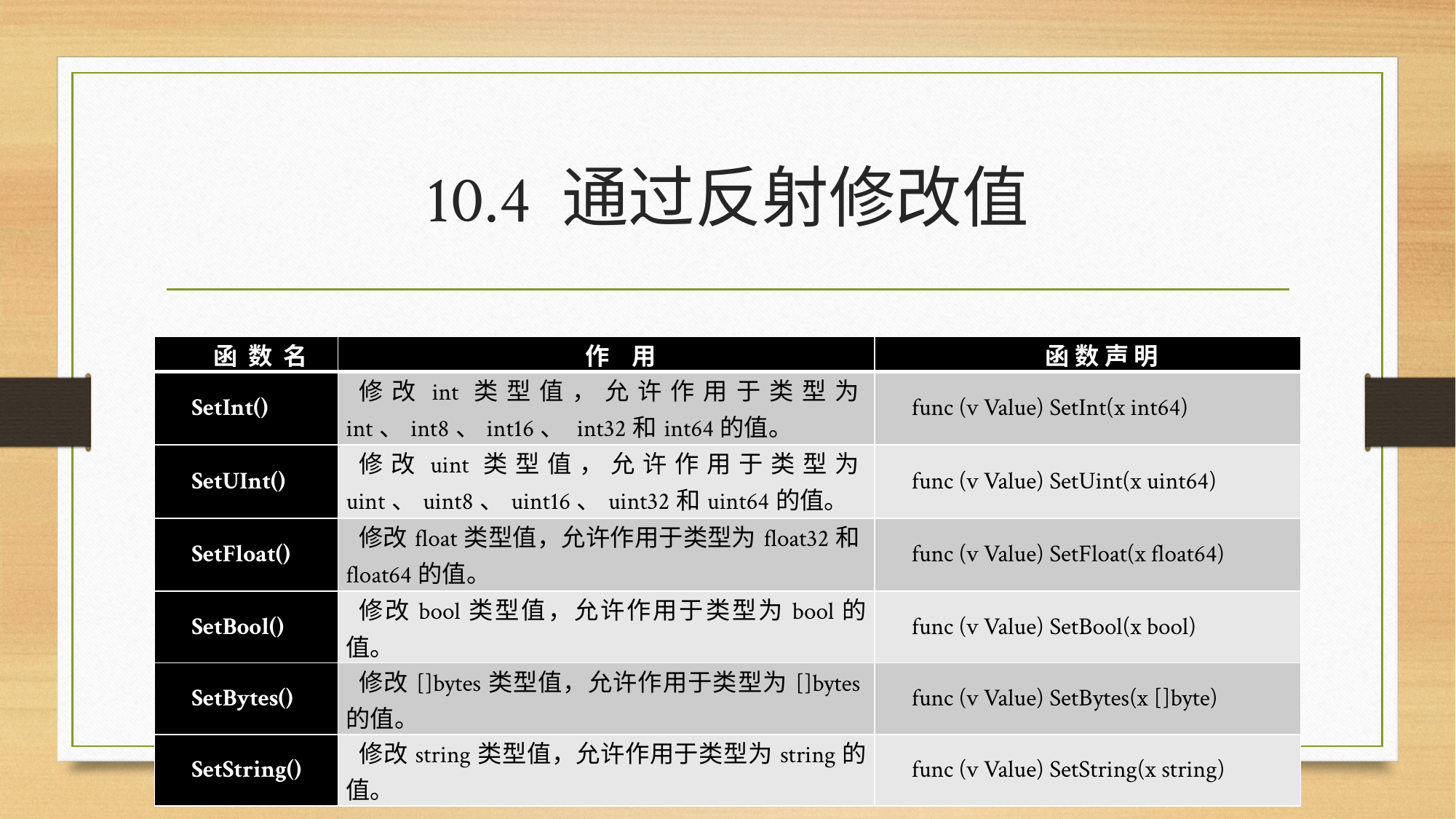

# 10.4 通过反射修改值
| 函 数 名 | 作 用 | 函 数 声 明 |
| --- | --- | --- |
| SetInt() | 修改int类型值，允许作用于类型为int、int8、int16、 int32和int64的值。 | func (v Value) SetInt(x int64) |
| SetUInt() | 修改uint类型值，允许作用于类型为uint、uint8、uint16、uint32和uint64的值。 | func (v Value) SetUint(x uint64) |
| SetFloat() | 修改float类型值，允许作用于类型为float32和float64的值。 | func (v Value) SetFloat(x float64) |
| SetBool() | 修改bool类型值，允许作用于类型为bool的值。 | func (v Value) SetBool(x bool) |
| SetBytes() | 修改[]bytes类型值，允许作用于类型为[]bytes的值。 | func (v Value) SetBytes(x []byte) |
| SetString() | 修改string类型值，允许作用于类型为string的值。 | func (v Value) SetString(x string) |